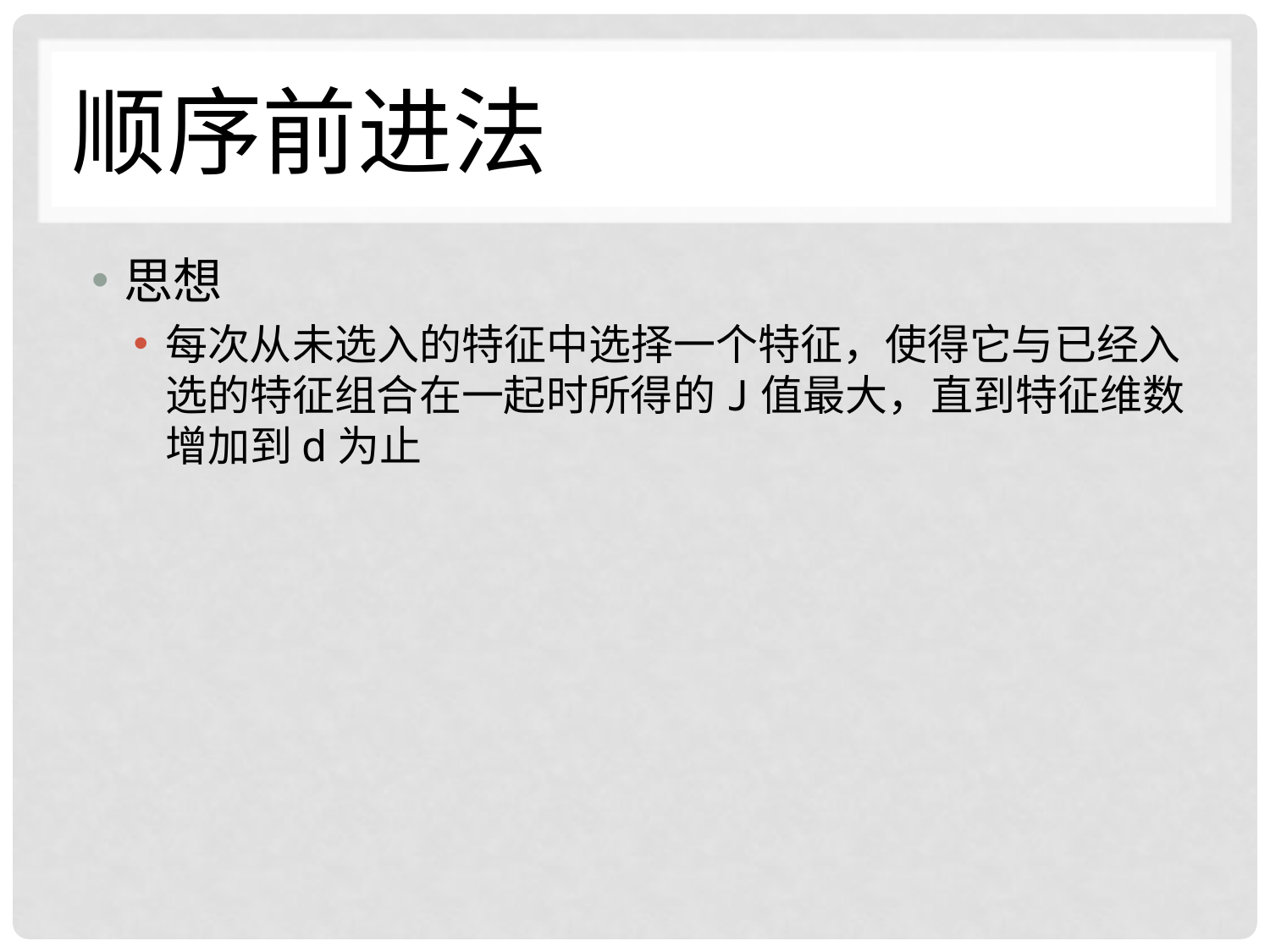

# 顺序前进法
思想
每次从未选入的特征中选择一个特征，使得它与已经入选的特征组合在一起时所得的J值最大，直到特征维数增加到d为止